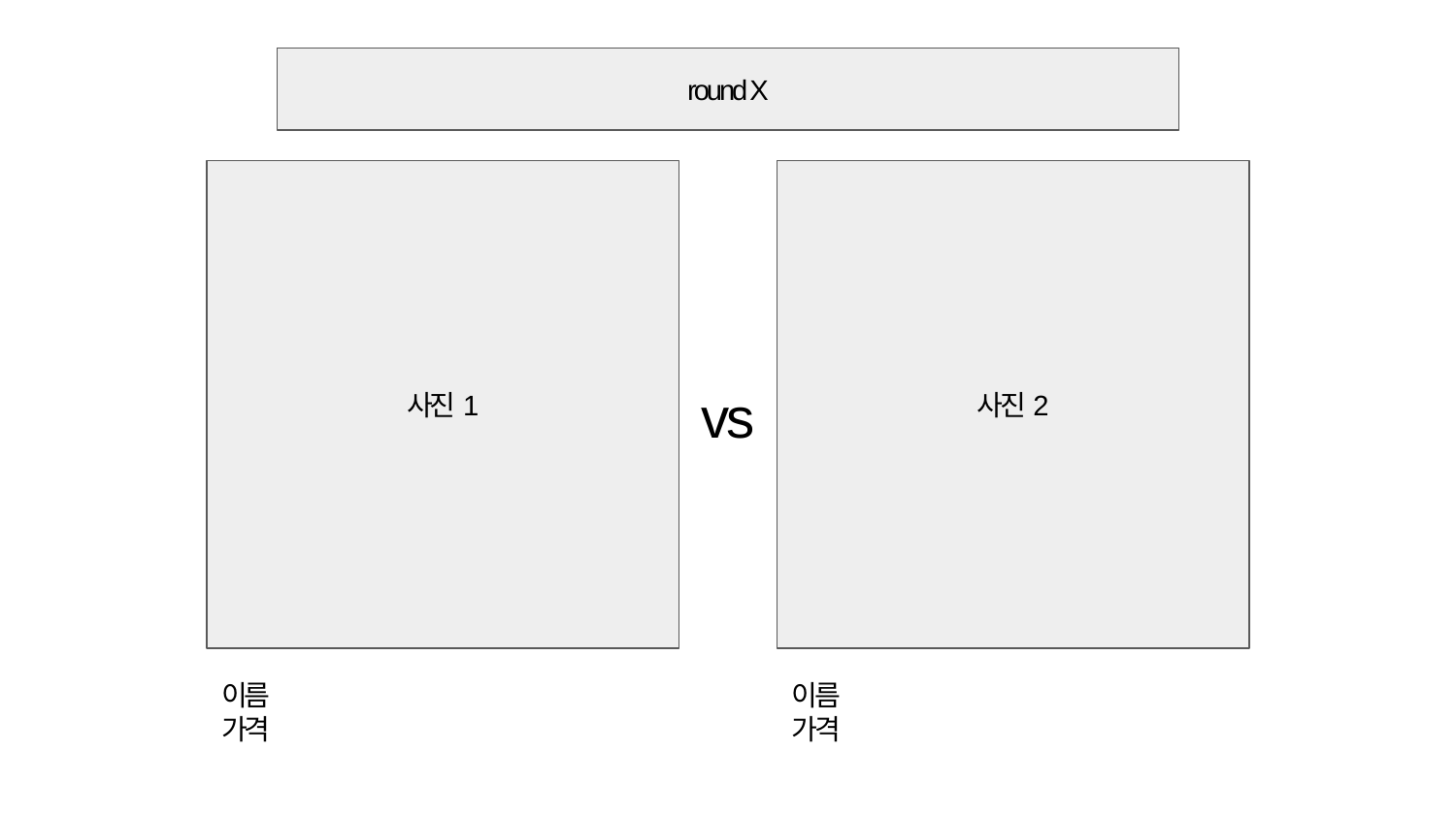

round X

사진1
사진2
vs

이름
가격
이름
가격